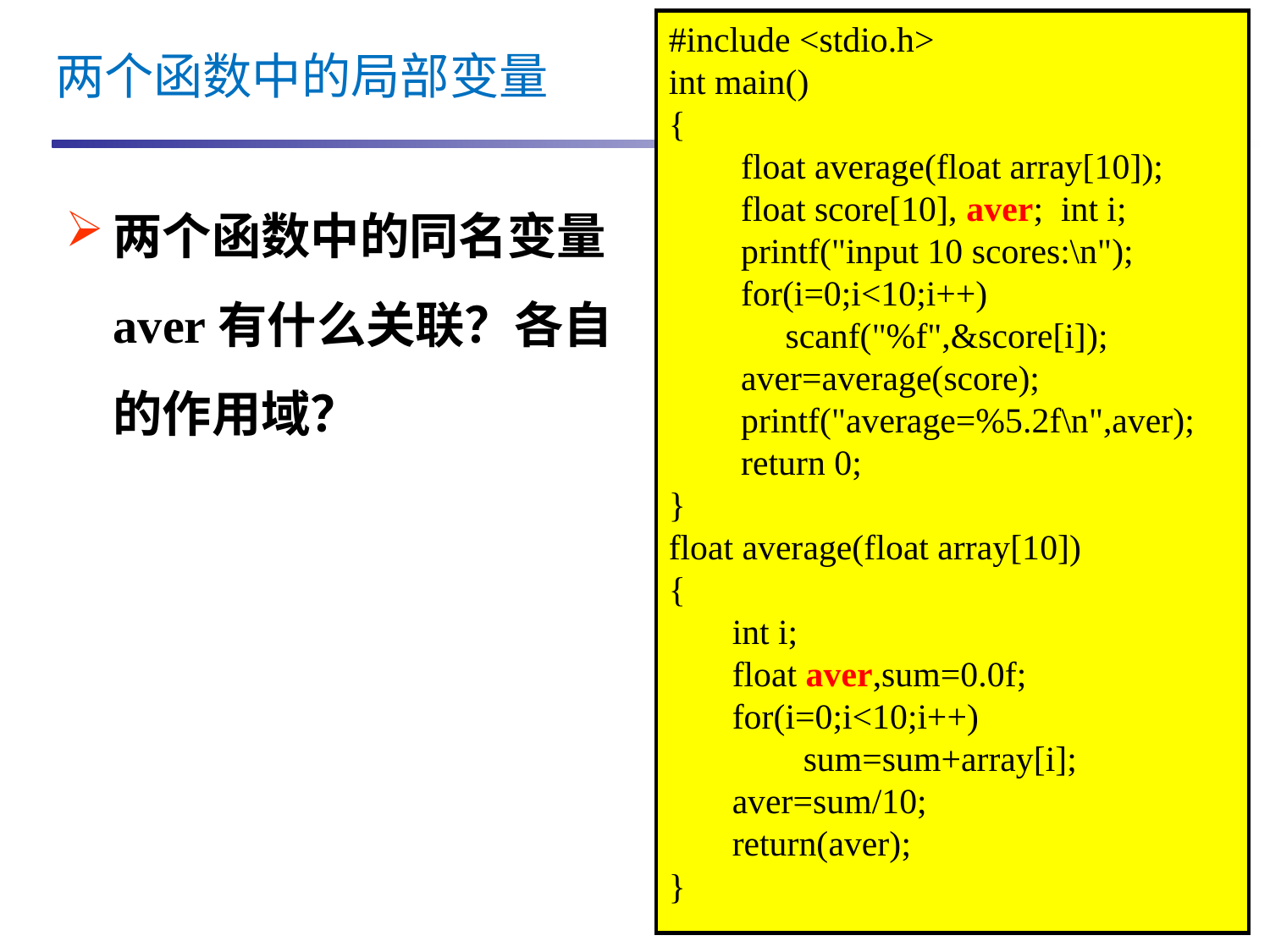

#include <stdio.h>
int main()
{
 float average(float array[10]);
 float score[10], aver;  int i;
 printf("input 10 scores:\n");
 for(i=0;i<10;i++)
      scanf("%f",&score[i]);
 aver=average(score);
 printf("average=%5.2f\n",aver);
 return 0;
}
float average(float array[10])
{
int i;
float aver,sum=0.0f;
for(i=0;i<10;i++)
        sum=sum+array[i];
aver=sum/10;
return(aver);
}

两个函数中的局部变量
两个函数中的同名变量aver有什么关联？各自的作用域？
91/52